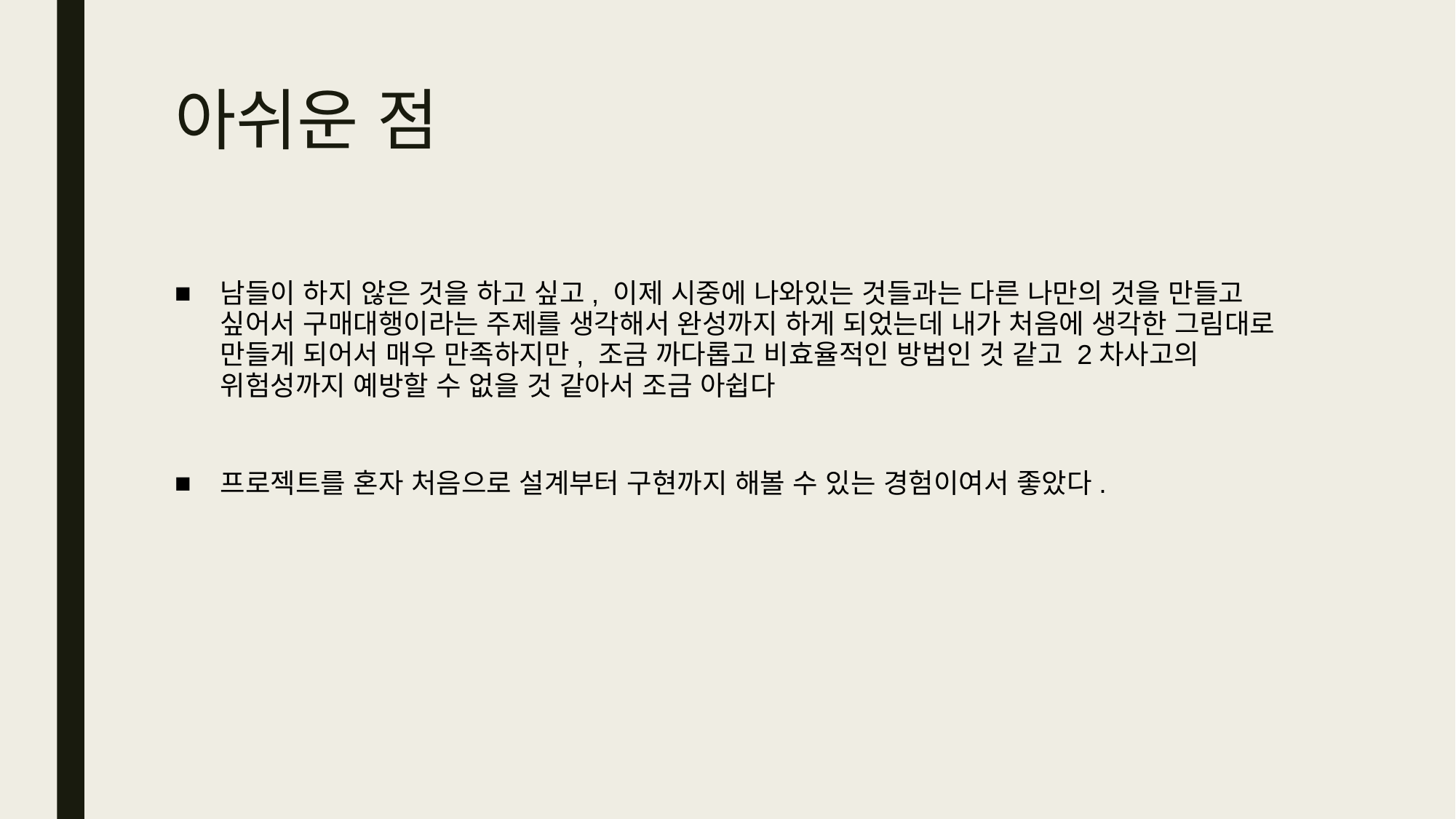

# 아쉬운 점
남들이 하지 않은 것을 하고 싶고, 이제 시중에 나와있는 것들과는 다른 나만의 것을 만들고 싶어서 구매대행이라는 주제를 생각해서 완성까지 하게 되었는데 내가 처음에 생각한 그림대로 만들게 되어서 매우 만족하지만, 조금 까다롭고 비효율적인 방법인 것 같고 2차사고의 위험성까지 예방할 수 없을 것 같아서 조금 아쉽다

프로젝트를 혼자 처음으로 설계부터 구현까지 해볼 수 있는 경험이여서 좋았다.